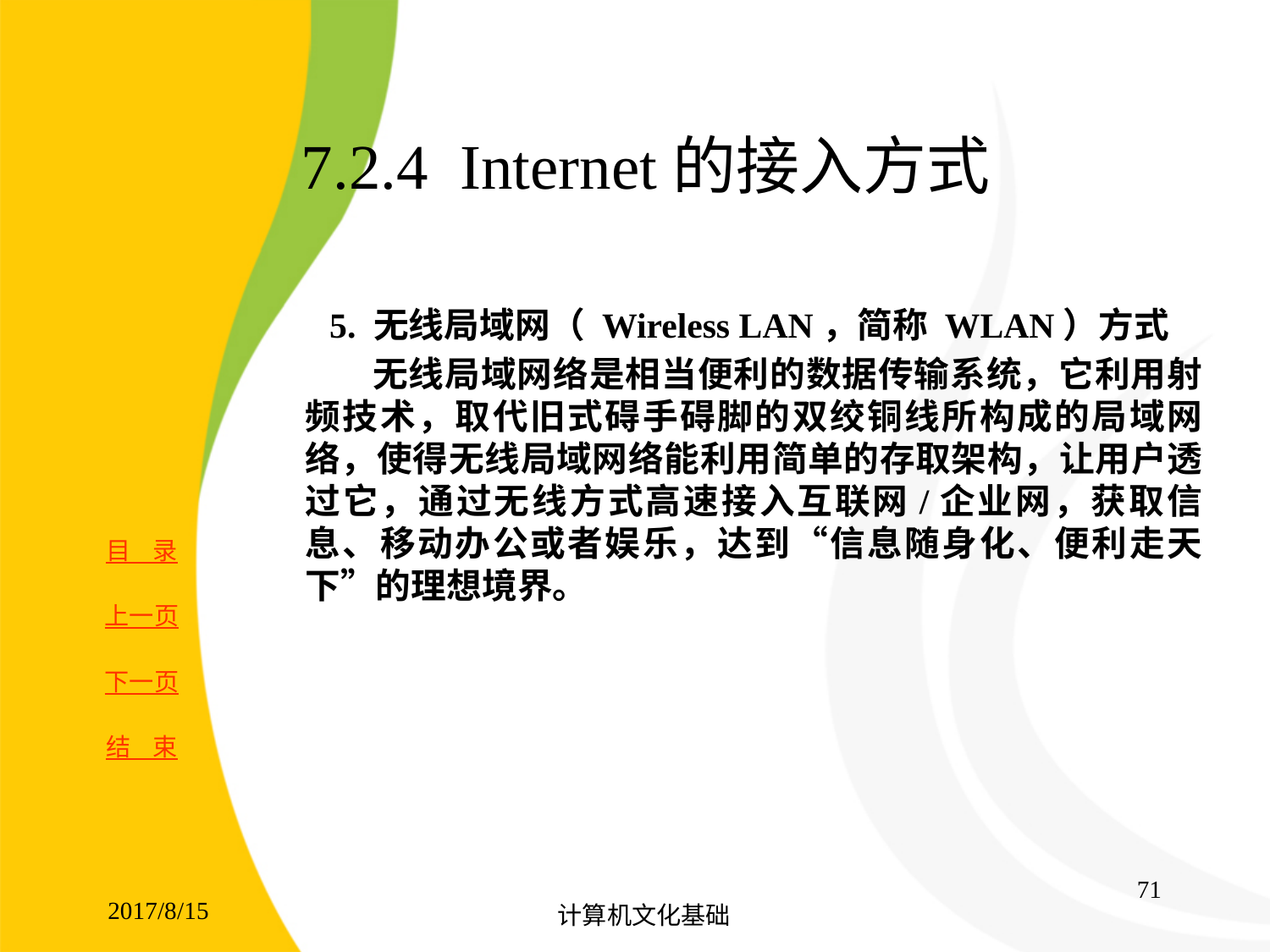

# 7.2.4  Internet的接入方式
	   5. 无线局域网（ Wireless LAN，简称 WLAN）方式
            无线局域网络是相当便利的数据传输系统，它利用射频技术，取代旧式碍手碍脚的双绞铜线所构成的局域网络，使得无线局域网络能利用简单的存取架构，让用户透过它，通过无线方式高速接入互联网/企业网，获取信息、移动办公或者娱乐，达到“信息随身化、便利走天下”的理想境界。
71
2017/8/15